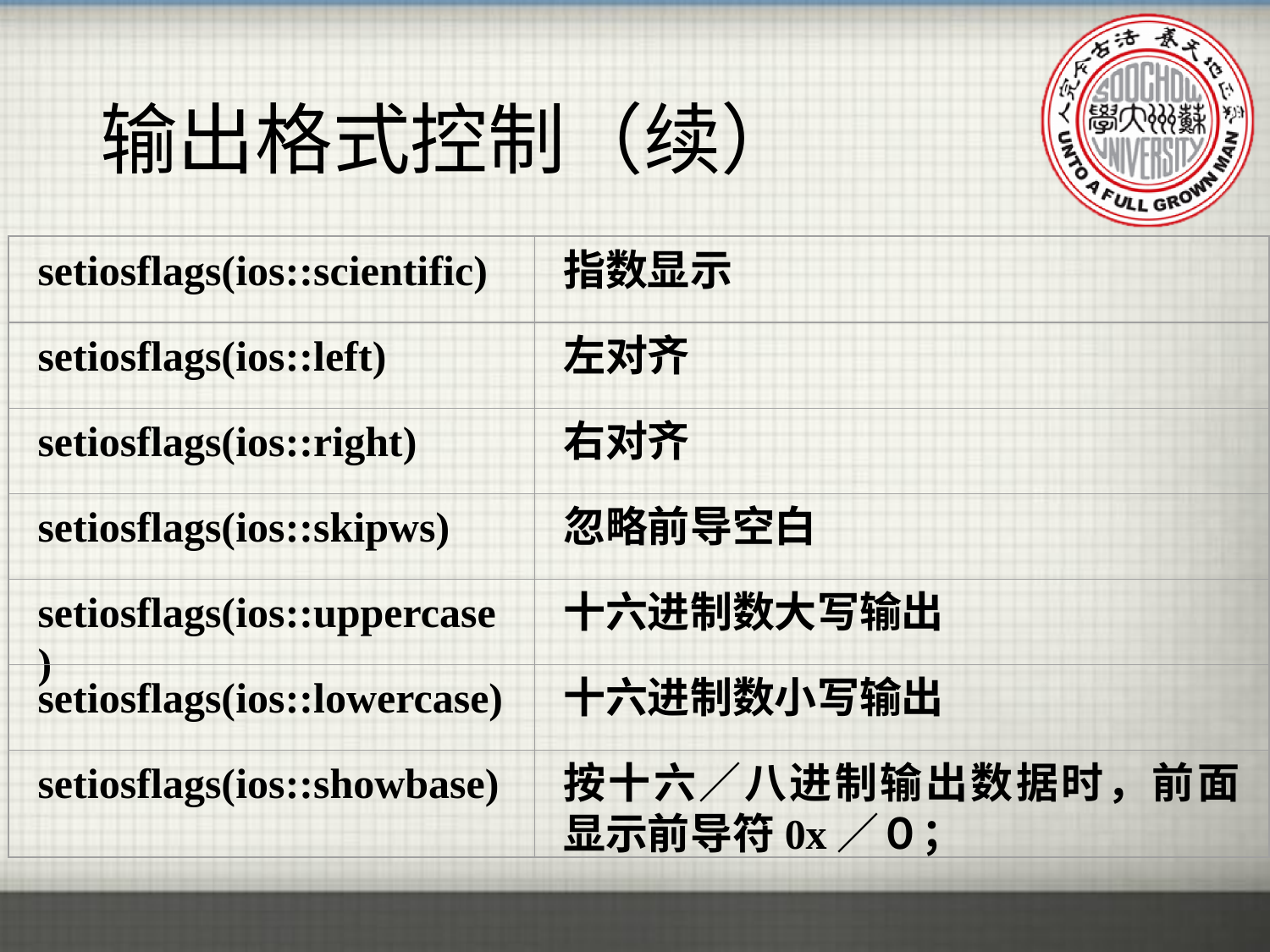

# 输出格式控制（续）

setiosflags(ios::scientific)

指数显示

setiosflags(ios::left)

左对齐

setiosflags(ios::right)

右对齐

setiosflags(ios::skipws)

忽略前导空白

setiosflags(ios::uppercase)

十六进制数大写输出

setiosflags(ios::lowercase)

十六进制数小写输出

setiosflags(ios::showbase)

按十六／八进制输出数据时，前面显示前导符0x／０；